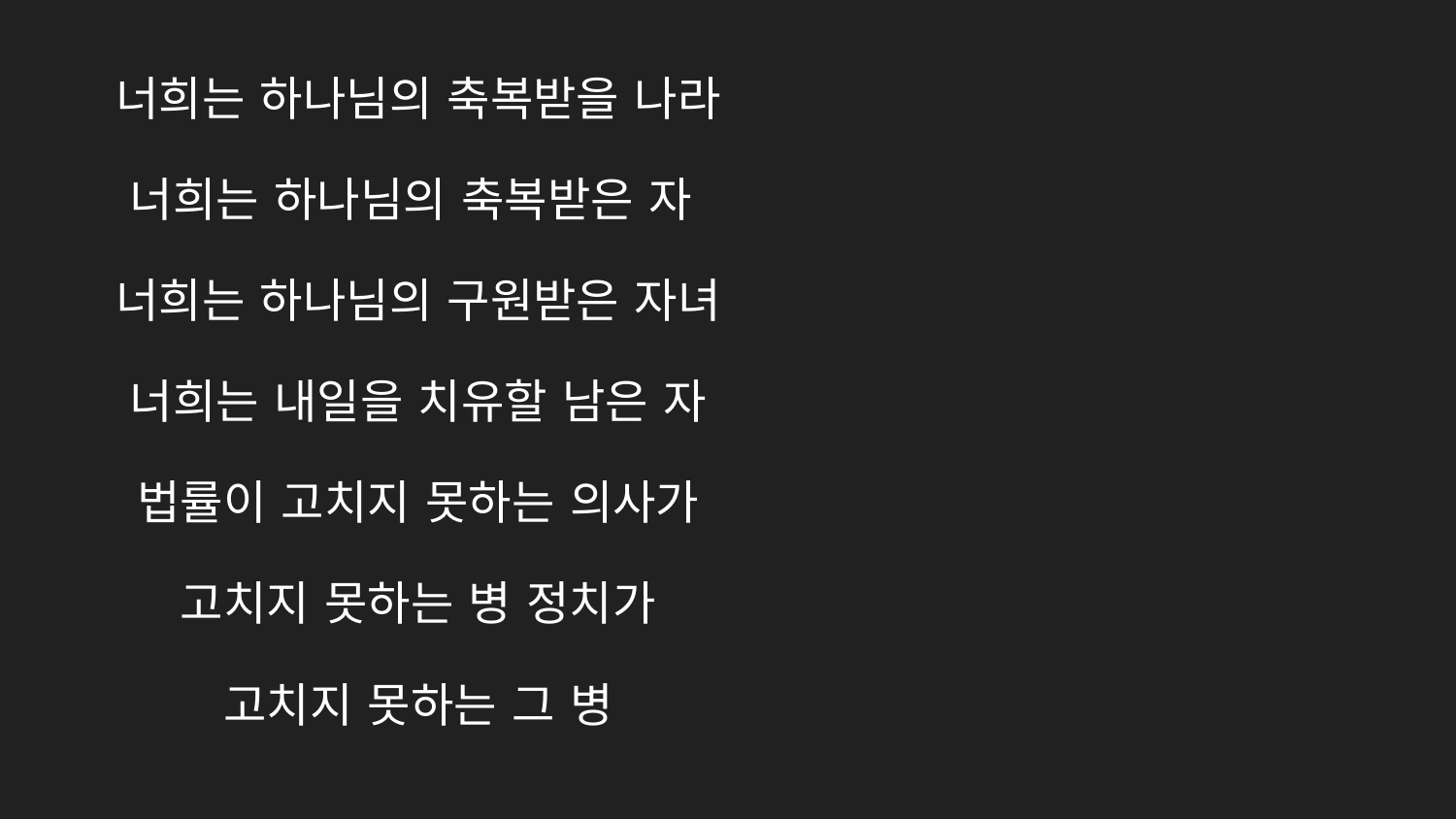

너희는 하나님의 축복받을 나라
너희는 하나님의 축복받은 자
너희는 하나님의 구원받은 자녀
너희는 내일을 치유할 남은 자
법률이 고치지 못하는 의사가
고치지 못하는 병 정치가
고치지 못하는 그 병